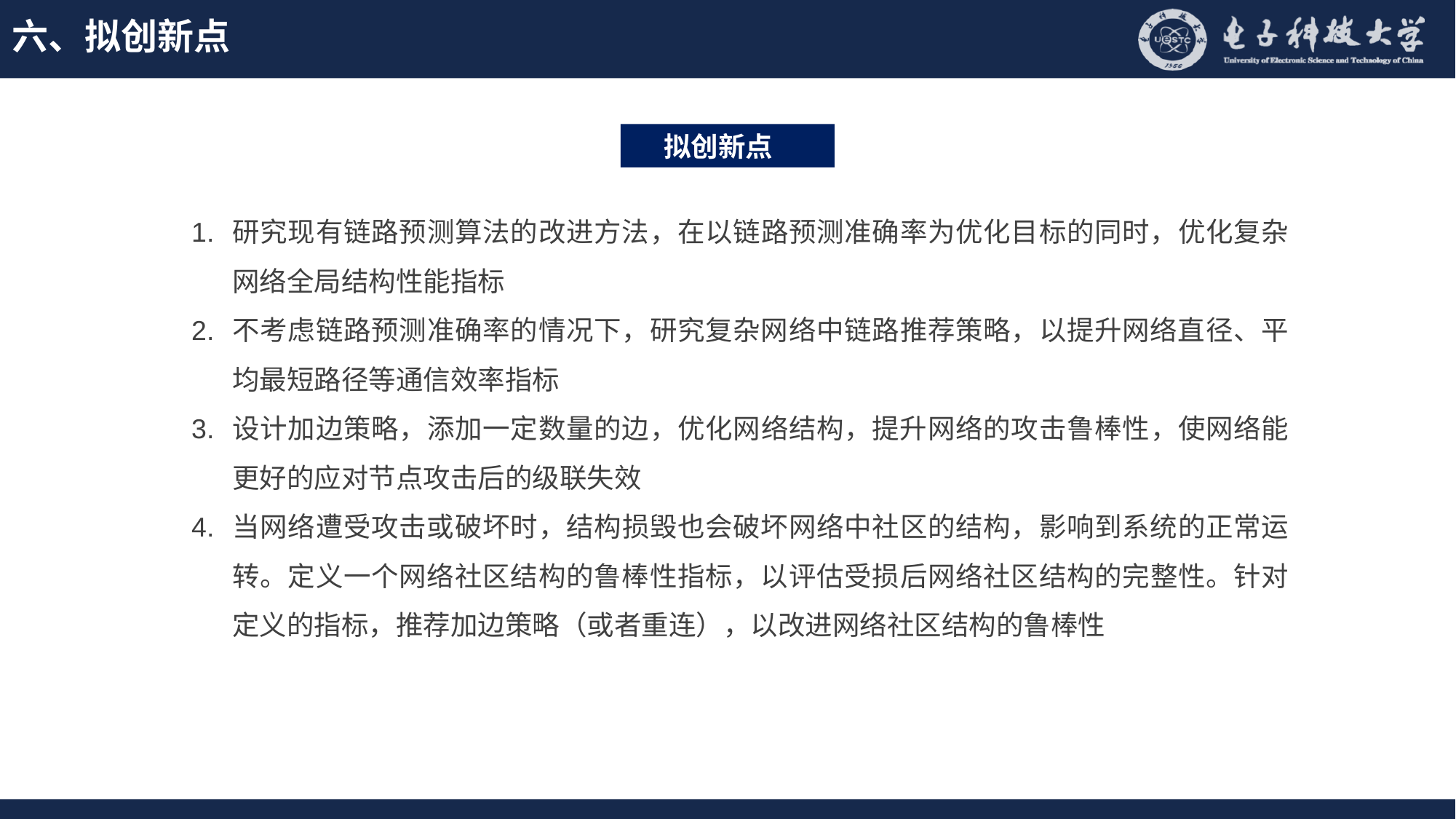

六、拟创新点
拟创新点
研究现有链路预测算法的改进方法，在以链路预测准确率为优化目标的同时，优化复杂网络全局结构性能指标
不考虑链路预测准确率的情况下，研究复杂网络中链路推荐策略，以提升网络直径、平均最短路径等通信效率指标
设计加边策略，添加一定数量的边，优化网络结构，提升网络的攻击鲁棒性，使网络能更好的应对节点攻击后的级联失效
当网络遭受攻击或破坏时，结构损毁也会破坏网络中社区的结构，影响到系统的正常运转。定义一个网络社区结构的鲁棒性指标，以评估受损后网络社区结构的完整性。针对定义的指标，推荐加边策略（或者重连），以改进网络社区结构的鲁棒性